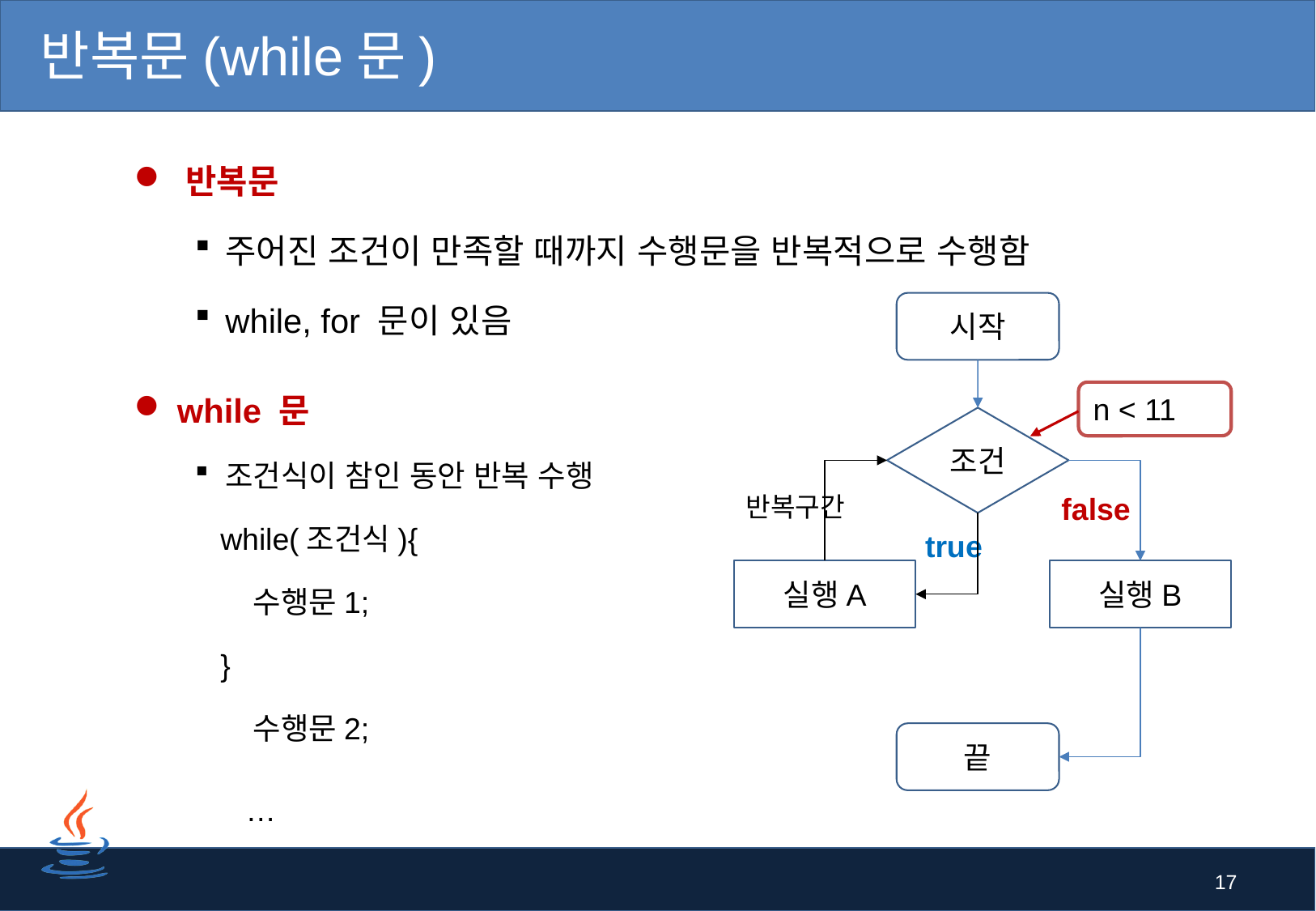

# 반복문(while문)
 반복문
주어진 조건이 만족할 때까지 수행문을 반복적으로 수행함
while, for 문이 있음

 while 문
조건식이 참인 동안 반복 수행
   while(조건식){
      수행문1;
   }
      수행문2;

      …

시작
n < 11
조건
반복구간
false
true
실행A
실행B
끝
17